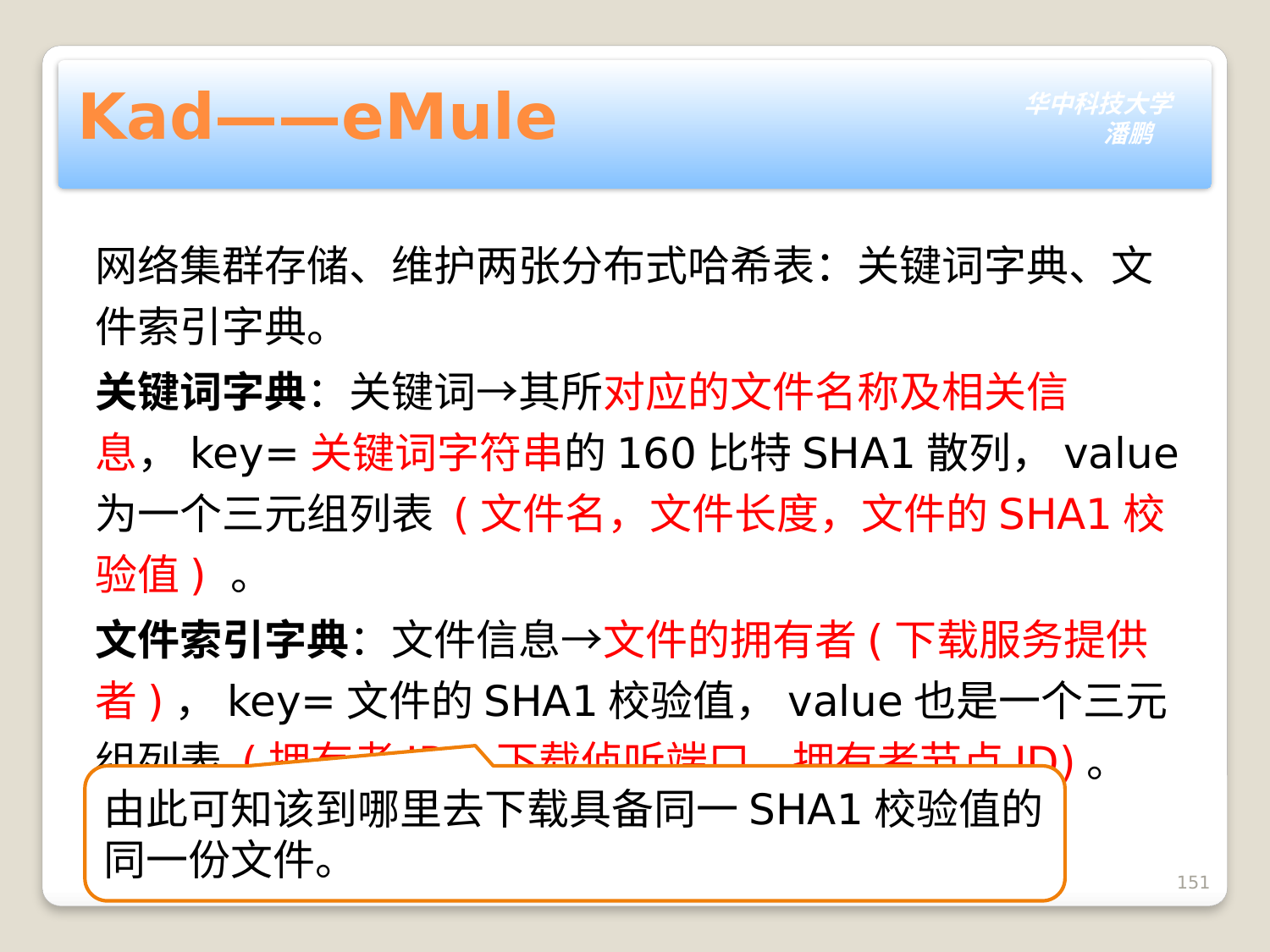

# Kad——eMule
网络集群存储、维护两张分布式哈希表：关键词字典、文件索引字典。
关键词字典：关键词→其所对应的文件名称及相关信息，key=关键词字符串的160比特SHA1散列，value为一个三元组列表 (文件名，文件长度，文件的SHA1校验值) 。
文件索引字典：文件信息→文件的拥有者(下载服务提供者)，key=文件的SHA1校验值，value也是一个三元组列表 (拥有者IP，下载侦听端口，拥有者节点ID)。
由此可知该到哪里去下载具备同一SHA1校验值的同一份文件。
151